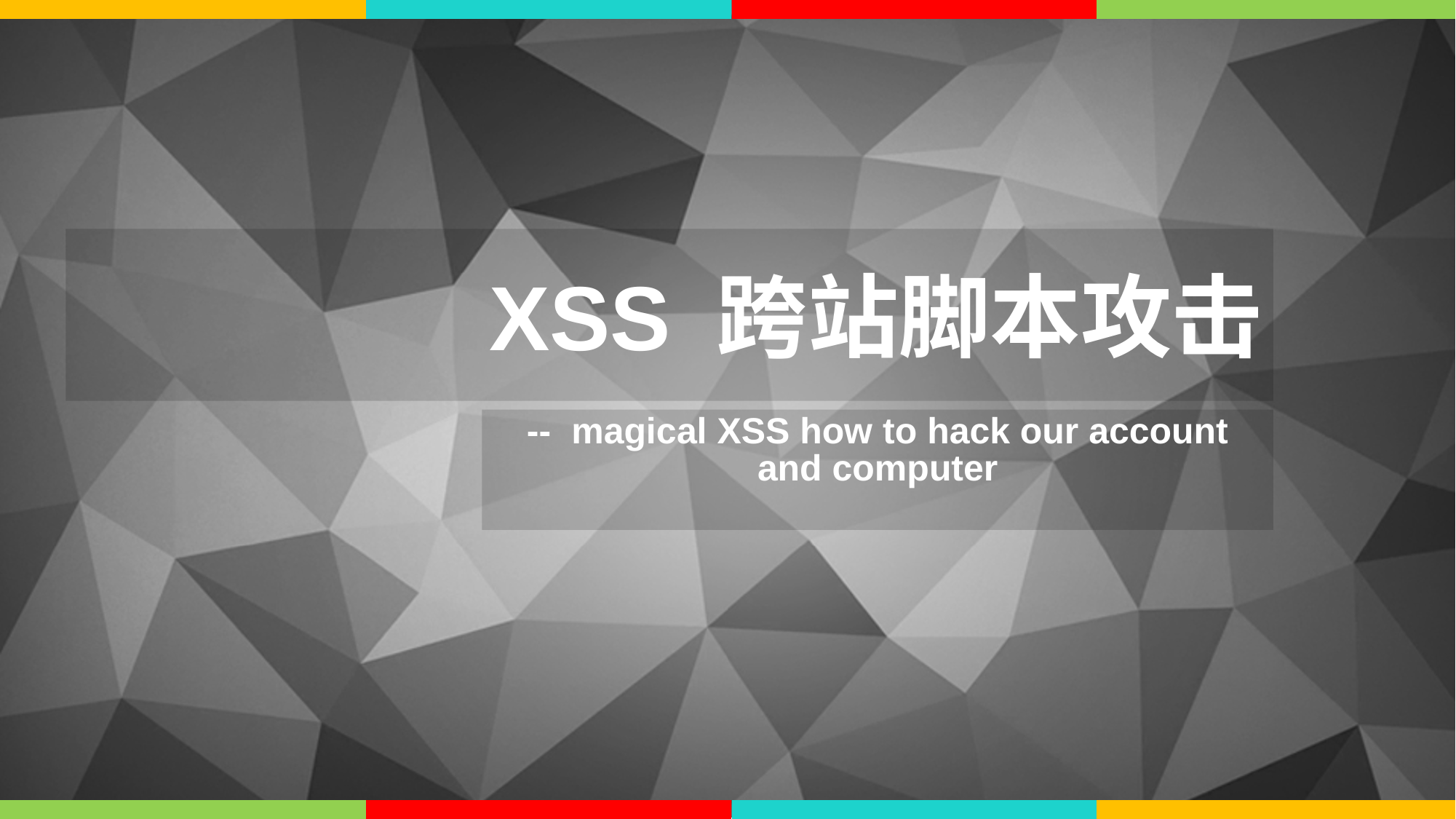

# XSS 跨站脚本攻击
--  magical XSS how to hack our account and computer